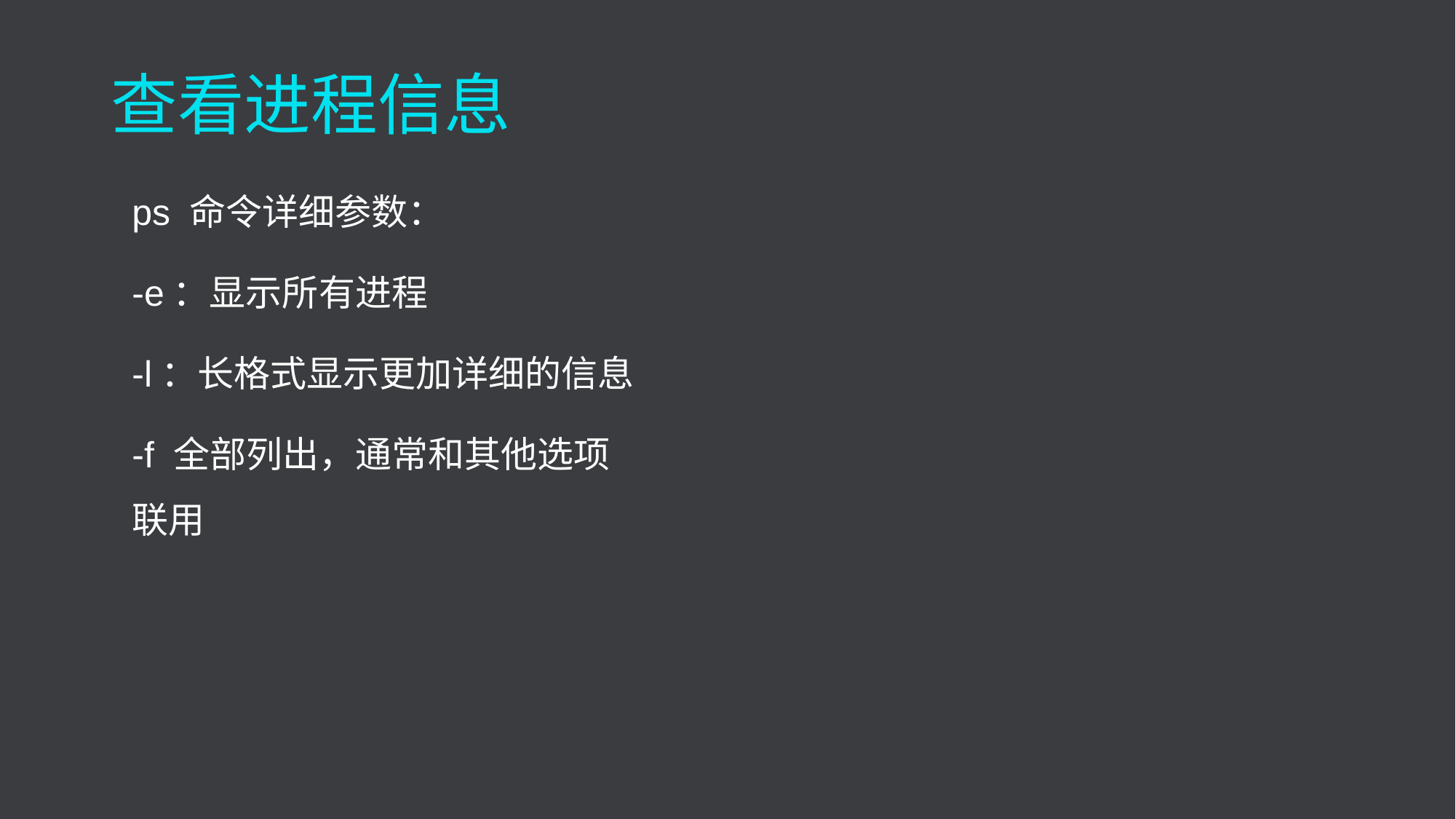

查看进程信息
ps 命令详细参数：
-e：显示所有进程
-l：长格式显示更加详细的信息
-f 全部列出，通常和其他选项联用